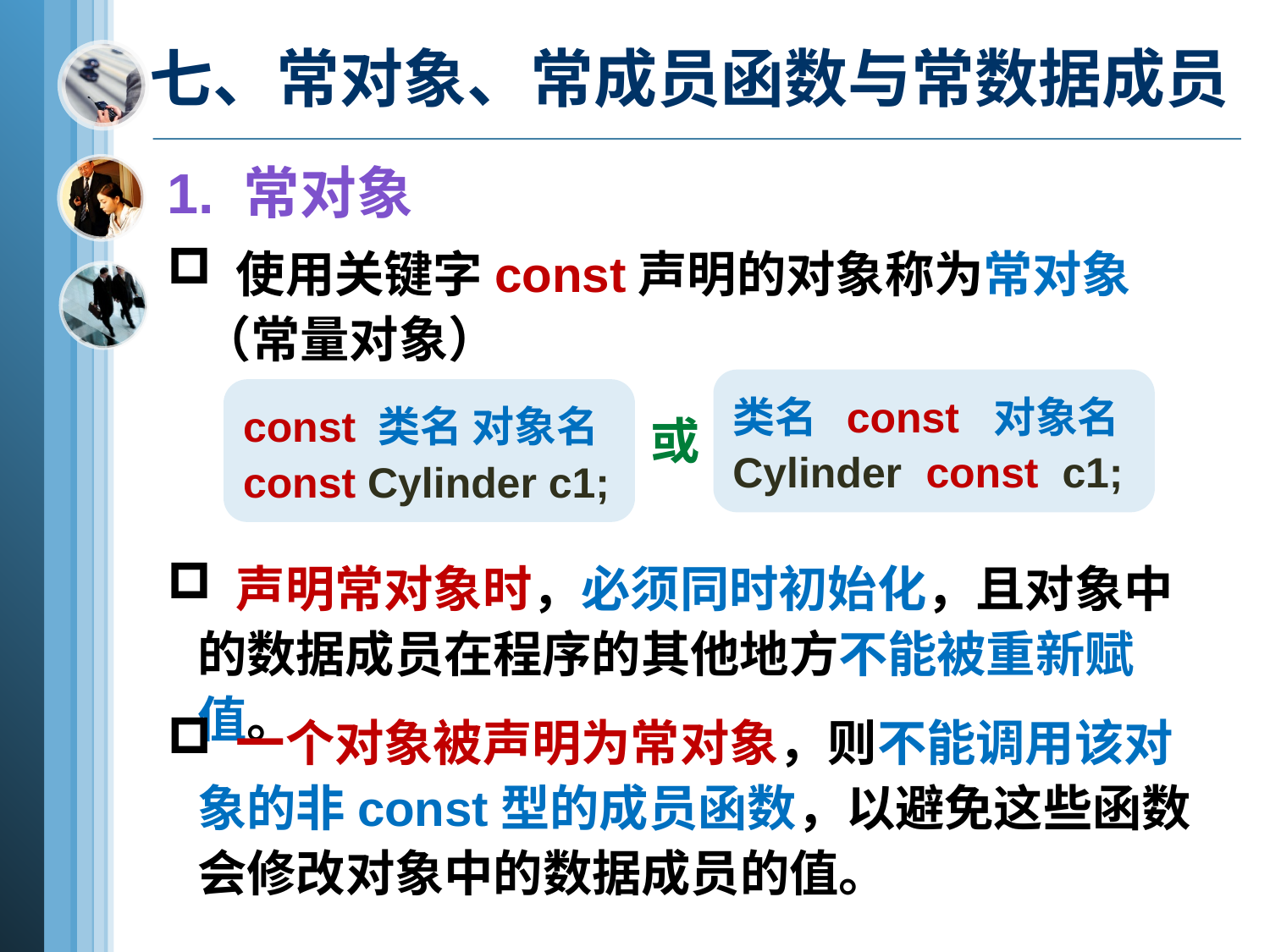

# 七、常对象、常成员函数与常数据成员
1. 常对象

 使用关键字const声明的对象称为常对象
  （常量对象）
类名  const  对象名
Cylinder  const  c1;
const 类名 对象名
const Cylinder c1;
或
 声明常对象时，必须同时初始化，且对象中的数据成员在程序的其他地方不能被重新赋值。
 一个对象被声明为常对象，则不能调用该对象的非const型的成员函数，以避免这些函数会修改对象中的数据成员的值。